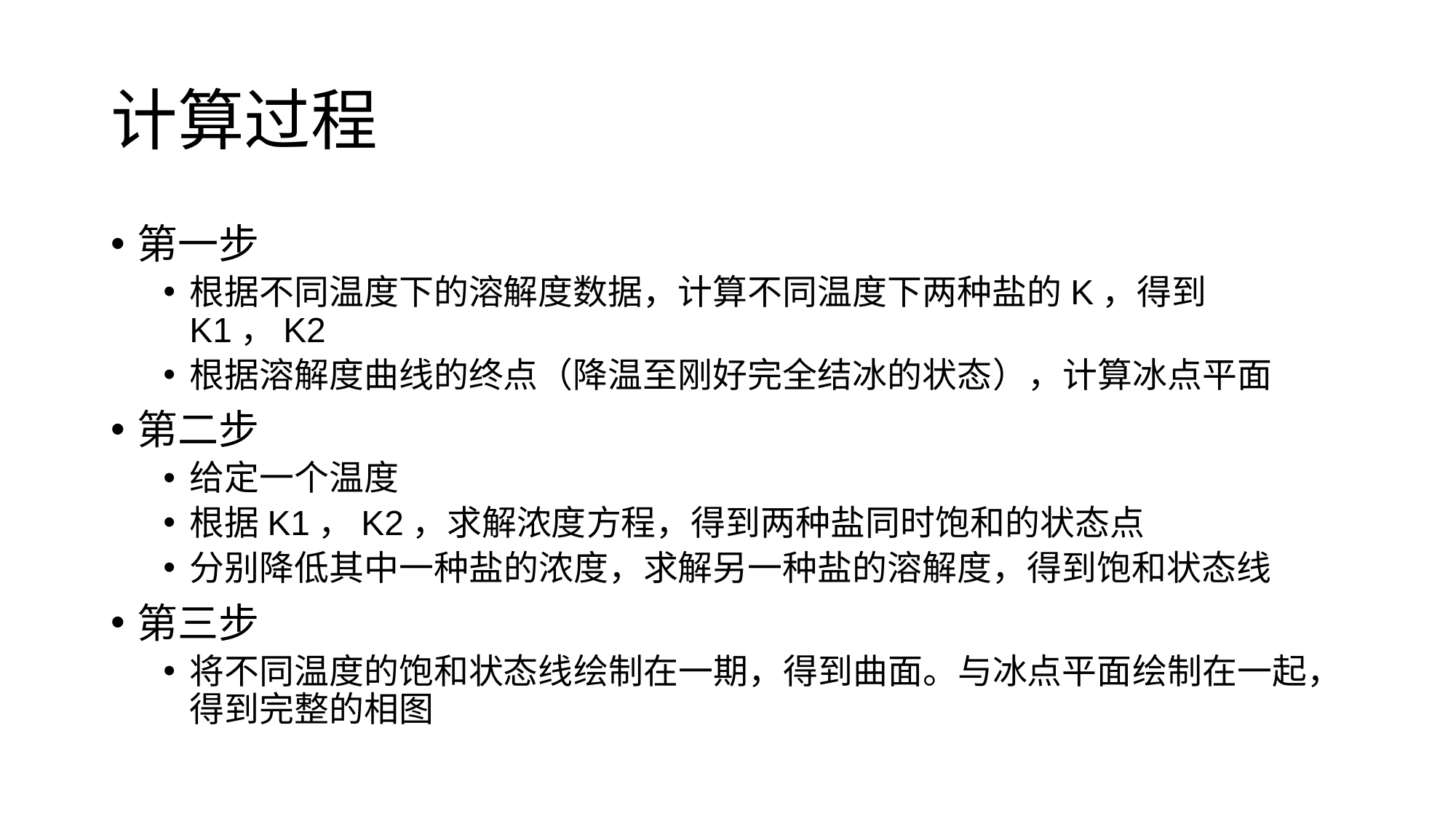

# 计算过程
第一步
根据不同温度下的溶解度数据，计算不同温度下两种盐的K，得到K1，K2
根据溶解度曲线的终点（降温至刚好完全结冰的状态），计算冰点平面
第二步
给定一个温度
根据K1，K2，求解浓度方程，得到两种盐同时饱和的状态点
分别降低其中一种盐的浓度，求解另一种盐的溶解度，得到饱和状态线
第三步
将不同温度的饱和状态线绘制在一期，得到曲面。与冰点平面绘制在一起，得到完整的相图